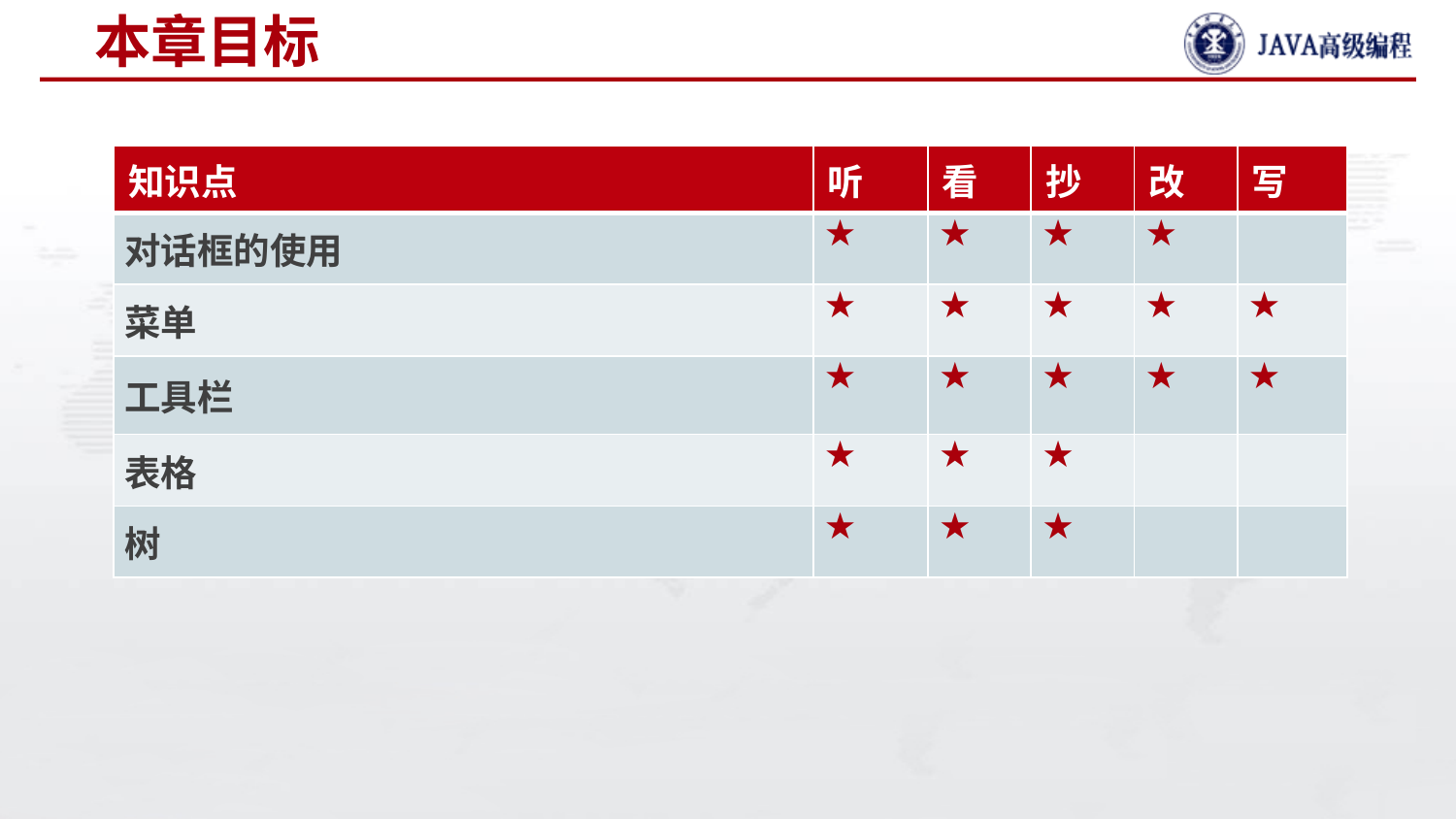

# 本章目标

| 知识点 | 听 | 看 | 抄 | 改 | 写 |
| --- | --- | --- | --- | --- | --- |
| 对话框的使用 | ★ | ★ | ★ | ★ |  |
| 菜单 | ★ | ★ | ★ | ★ | ★ |
| 工具栏 | ★ | ★ | ★ | ★ | ★ |
| 表格 | ★ | ★ | ★ |  |  |
| 树 | ★ | ★ | ★ |  |  |